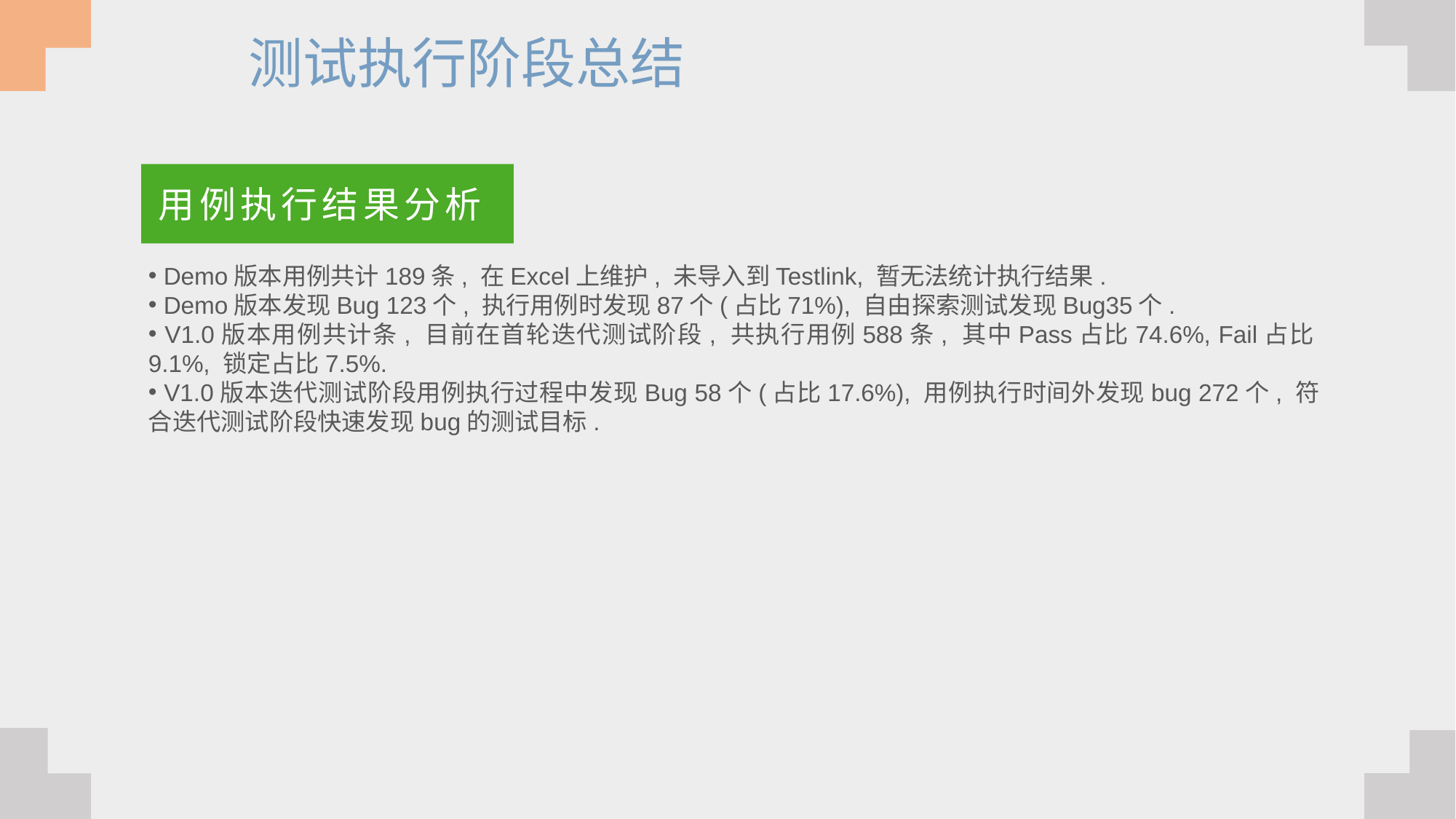

测试执行阶段总结

用例执行结果分析
 Demo版本用例共计189条, 在Excel上维护, 未导入到Testlink, 暂无法统计执行结果.
 Demo版本发现Bug 123个, 执行用例时发现87个(占比71%), 自由探索测试发现Bug35个.
 V1.0版本用例共计条, 目前在首轮迭代测试阶段, 共执行用例588条, 其中Pass占比74.6%, Fail占比9.1%, 锁定占比7.5%.
 V1.0版本迭代测试阶段用例执行过程中发现Bug 58个(占比17.6%), 用例执行时间外发现bug 272个, 符合迭代测试阶段快速发现bug的测试目标.